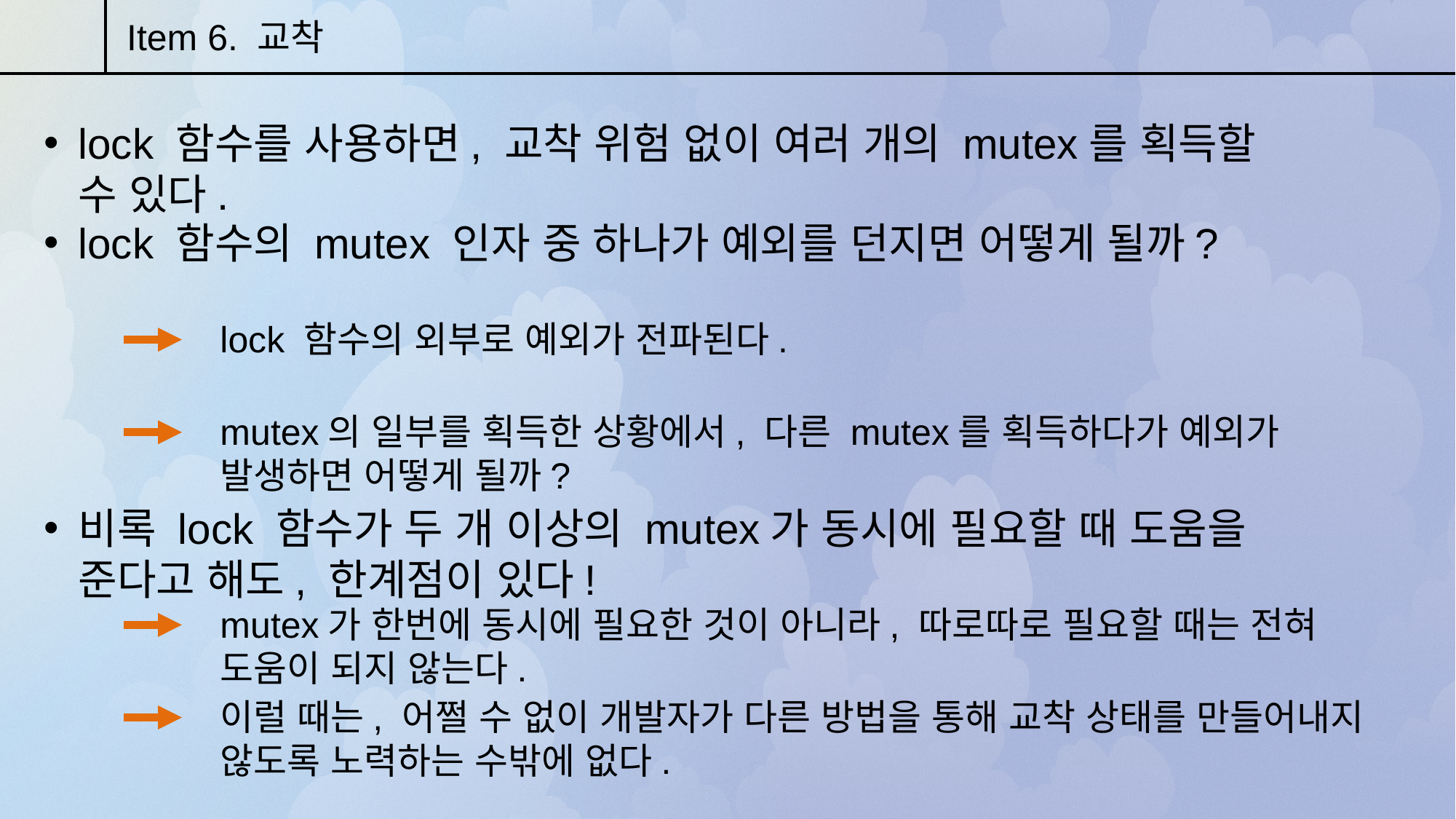

Item 6. 교착
lock 함수를 사용하면, 교착 위험 없이 여러 개의 mutex를 획득할 수 있다.
lock 함수의 mutex 인자 중 하나가 예외를 던지면 어떻게 될까?
lock 함수의 외부로 예외가 전파된다.
mutex의 일부를 획득한 상황에서, 다른 mutex를 획득하다가 예외가 발생하면 어떻게 될까?
비록 lock 함수가 두 개 이상의 mutex가 동시에 필요할 때 도움을 준다고 해도, 한계점이 있다!
mutex가 한번에 동시에 필요한 것이 아니라, 따로따로 필요할 때는 전혀 도움이 되지 않는다.
이럴 때는, 어쩔 수 없이 개발자가 다른 방법을 통해 교착 상태를 만들어내지 않도록 노력하는 수밖에 없다.